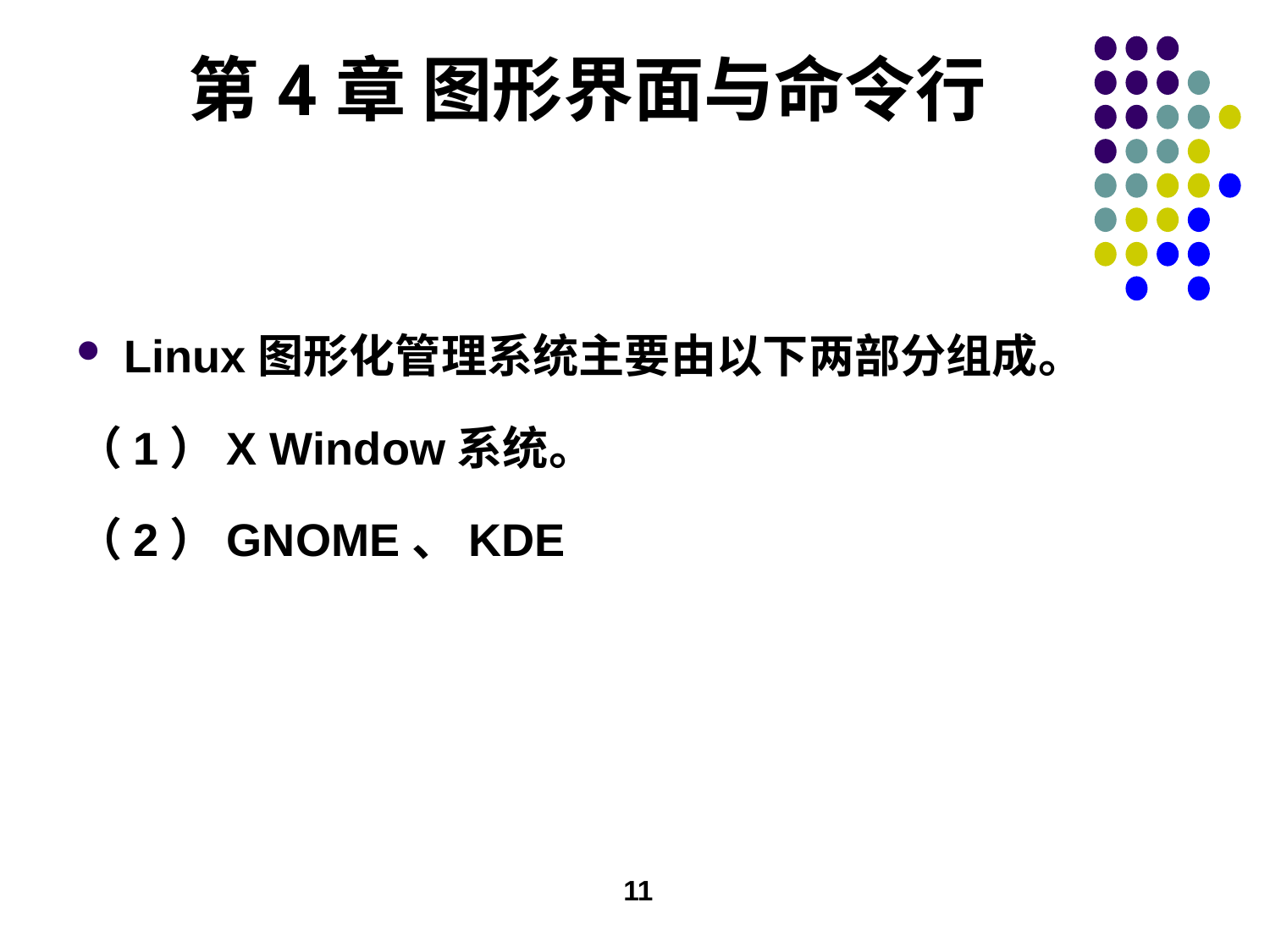

# 第4章 图形界面与命令行
Linux图形化管理系统主要由以下两部分组成。
（1）X Window系统。
（2）GNOME、KDE
11